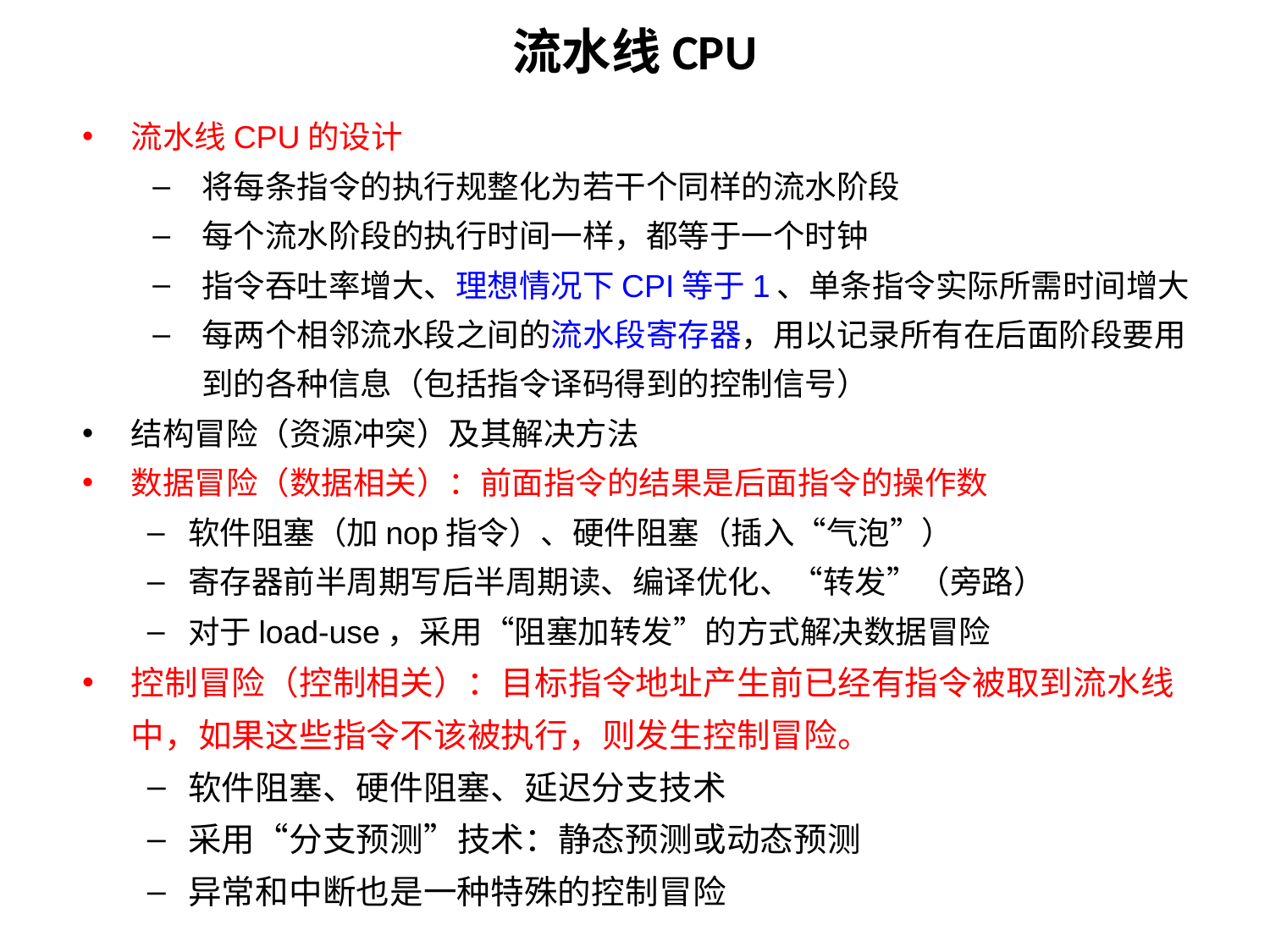

# 流水线CPU
流水线CPU的设计
将每条指令的执行规整化为若干个同样的流水阶段
每个流水阶段的执行时间一样，都等于一个时钟
指令吞吐率增大、理想情况下CPI等于1、单条指令实际所需时间增大
每两个相邻流水段之间的流水段寄存器，用以记录所有在后面阶段要用到的各种信息（包括指令译码得到的控制信号）
结构冒险（资源冲突）及其解决方法
数据冒险（数据相关）：前面指令的结果是后面指令的操作数
软件阻塞（加nop指令）、硬件阻塞（插入“气泡”）
寄存器前半周期写后半周期读、编译优化、“转发”（旁路）
对于load-use，采用“阻塞加转发”的方式解决数据冒险
控制冒险（控制相关）：目标指令地址产生前已经有指令被取到流水线中，如果这些指令不该被执行，则发生控制冒险。
软件阻塞、硬件阻塞、延迟分支技术
采用“分支预测”技术：静态预测或动态预测
异常和中断也是一种特殊的控制冒险